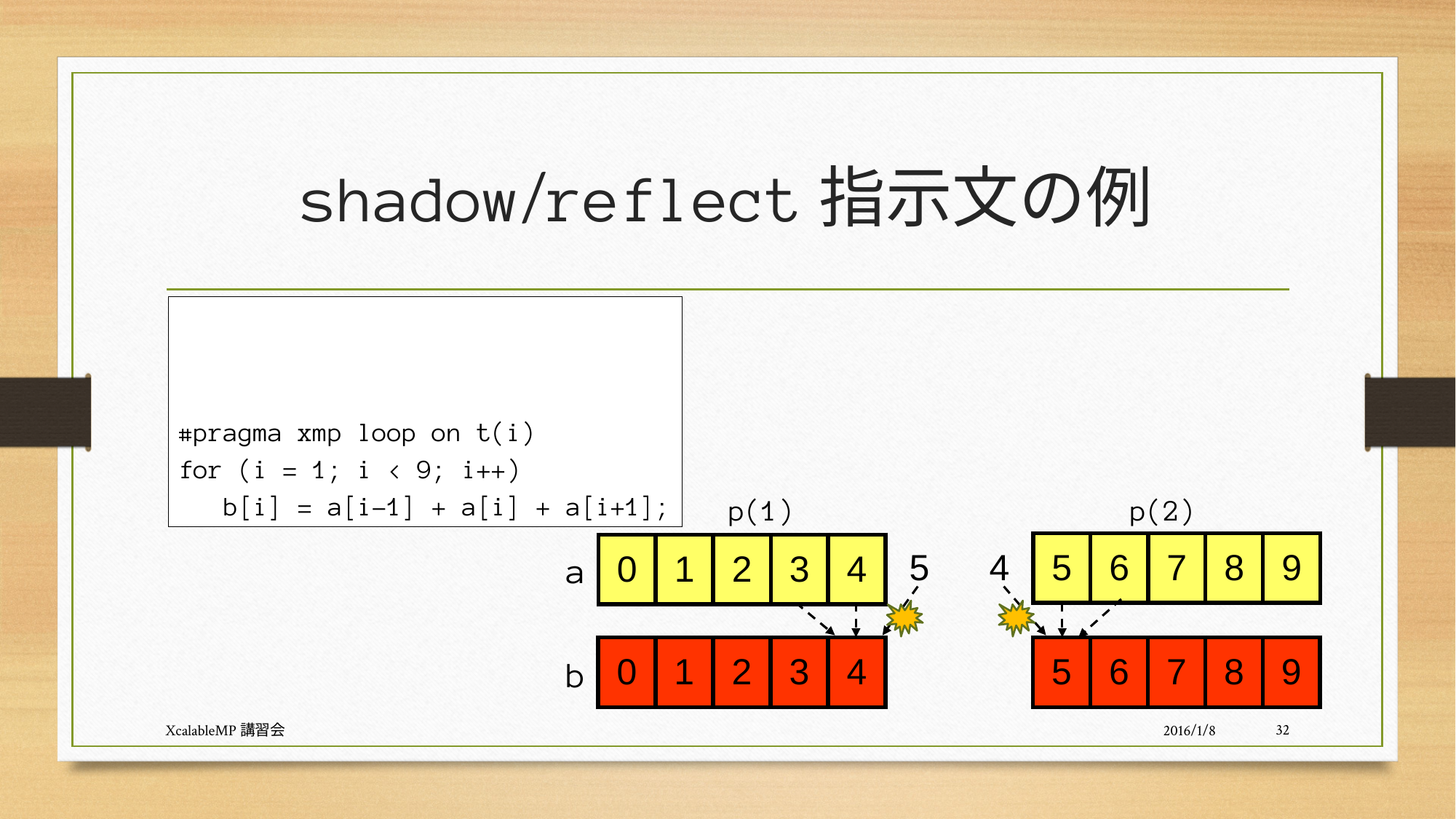

# shadow/reflect指示文の例

#pragma xmp loop on t(i)
for (i = 1; i < 9; i++)
   b[i] = a[i-1] + a[i] + a[i+1];
p(1)
p(2)
| 5 |
| --- |
| 4 |
| --- |
| 5 | 6 | 7 | 8 | 9 |
| --- | --- | --- | --- | --- |
| 0 | 1 | 2 | 3 | 4 |
| --- | --- | --- | --- | --- |
a

| 0 | 1 | 2 | 3 | 4 |
| --- | --- | --- | --- | --- |
| 5 | 6 | 7 | 8 | 9 |
| --- | --- | --- | --- | --- |
b
XcalableMP講習会
2016/1/8
32